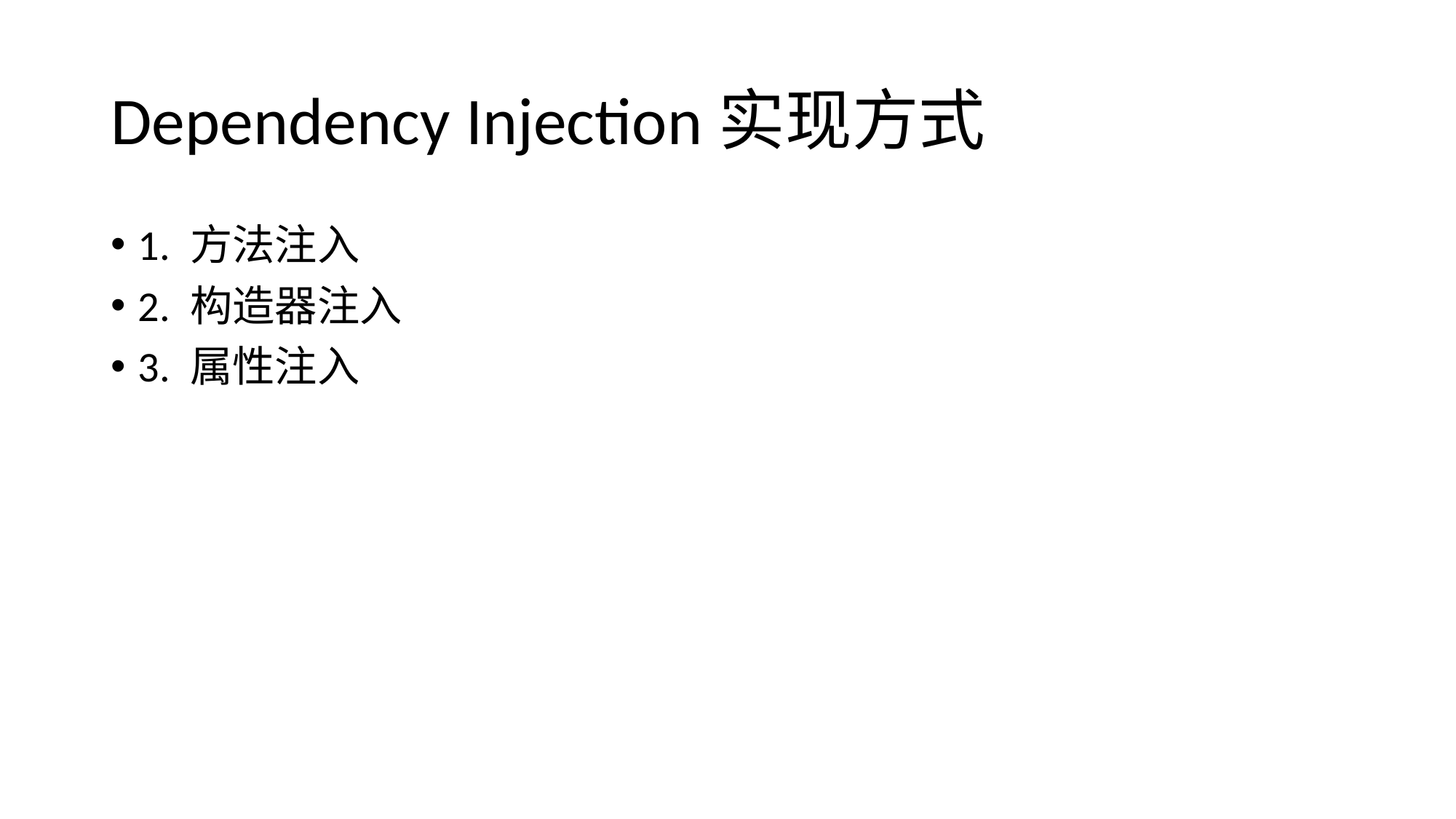

# Dependency Injection实现方式
1. 方法注入
2. 构造器注入
3. 属性注入